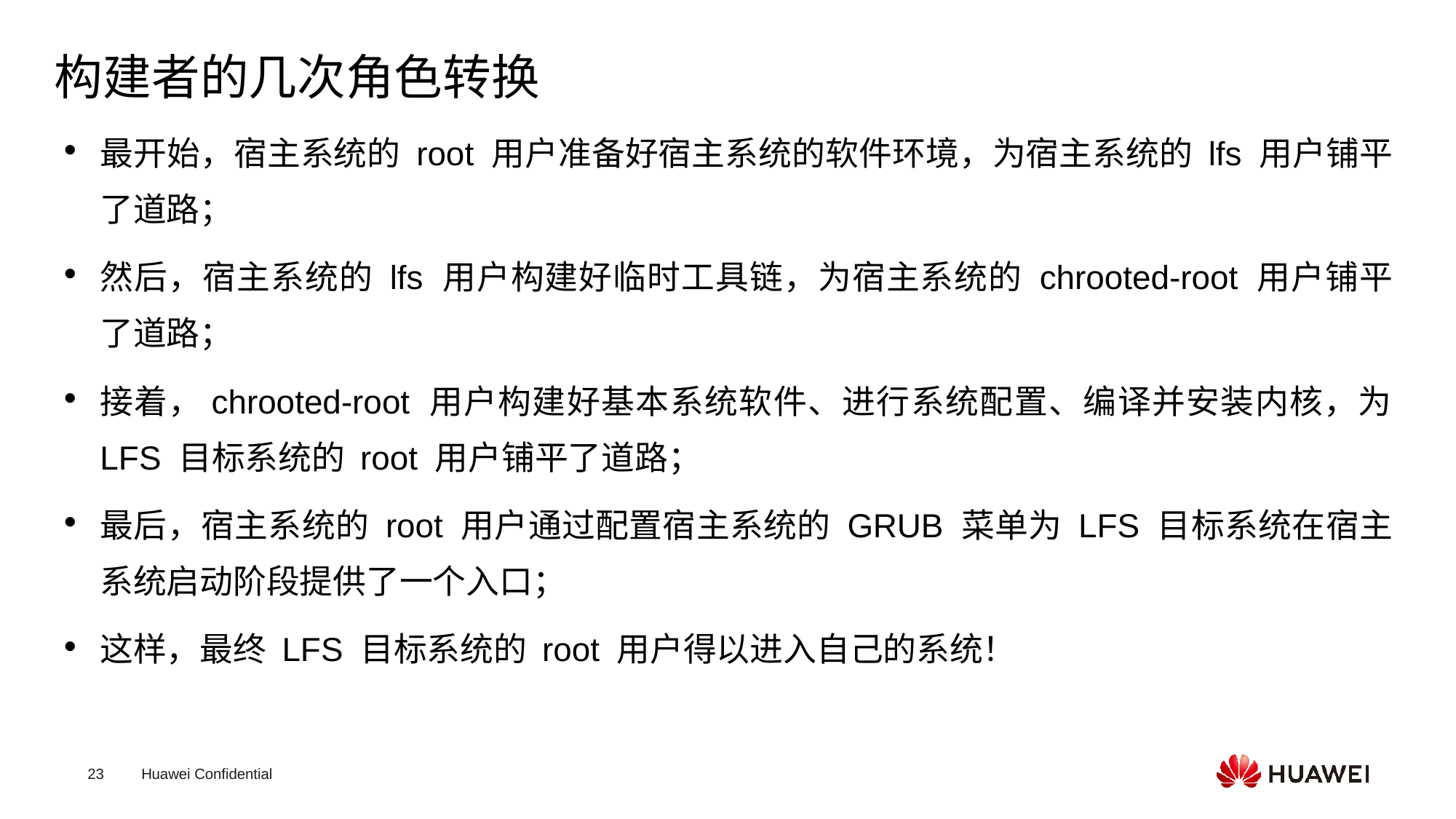

# 构建者的几次角色转换
最开始，宿主系统的 root 用户准备好宿主系统的软件环境，为宿主系统的 lfs 用户铺平了道路；
然后，宿主系统的 lfs 用户构建好临时工具链，为宿主系统的 chrooted-root 用户铺平了道路；
接着，chrooted-root 用户构建好基本系统软件、进行系统配置、编译并安装内核，为 LFS 目标系统的 root 用户铺平了道路；
最后，宿主系统的 root 用户通过配置宿主系统的 GRUB 菜单为 LFS 目标系统在宿主系统启动阶段提供了一个入口；
这样，最终 LFS 目标系统的 root 用户得以进入自己的系统！